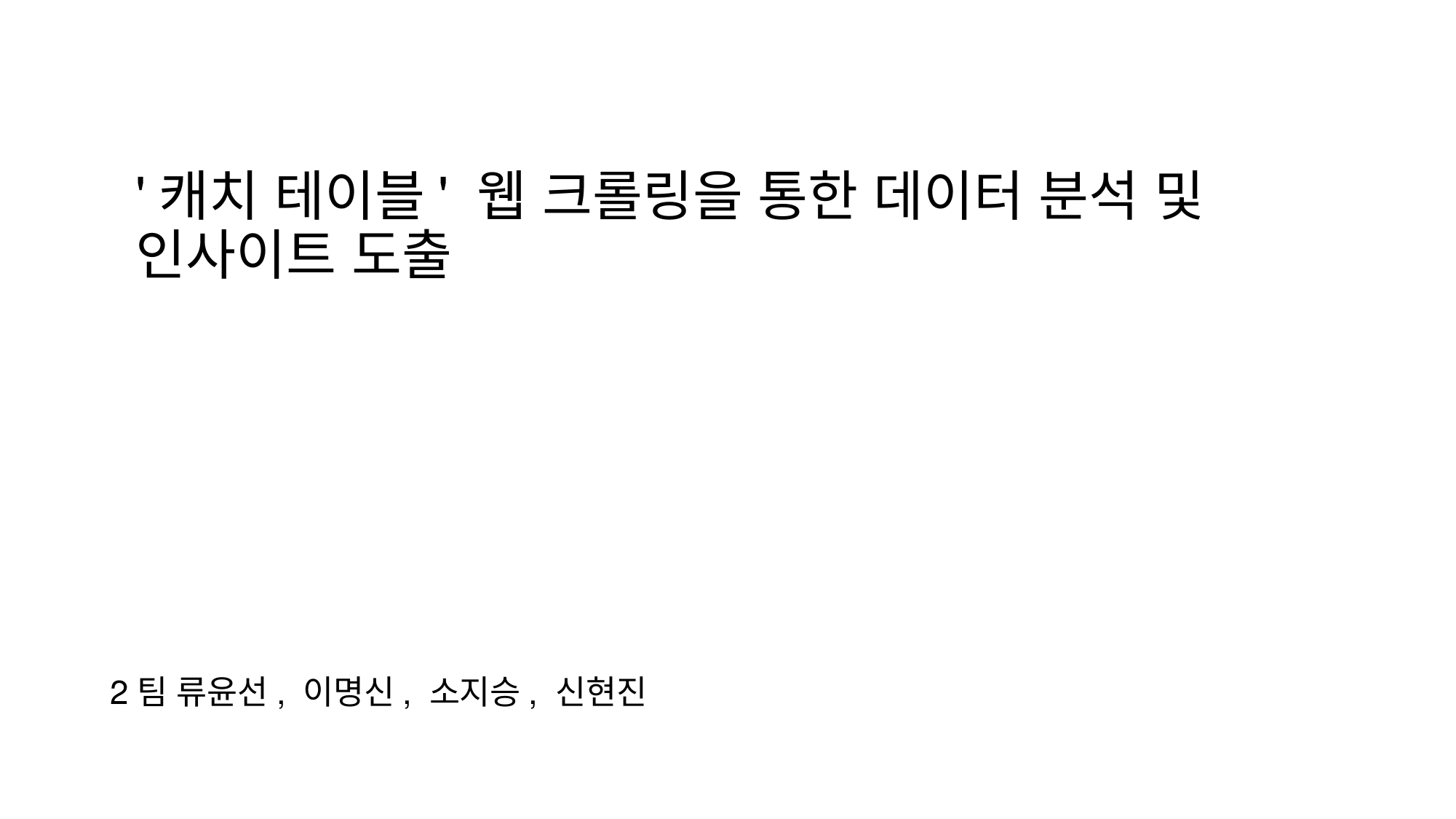

# '캐치 테이블' 웹 크롤링을 통한 데이터 분석 및  인사이트 도출

2팀 류윤선, 이명신, 소지승, 신현진